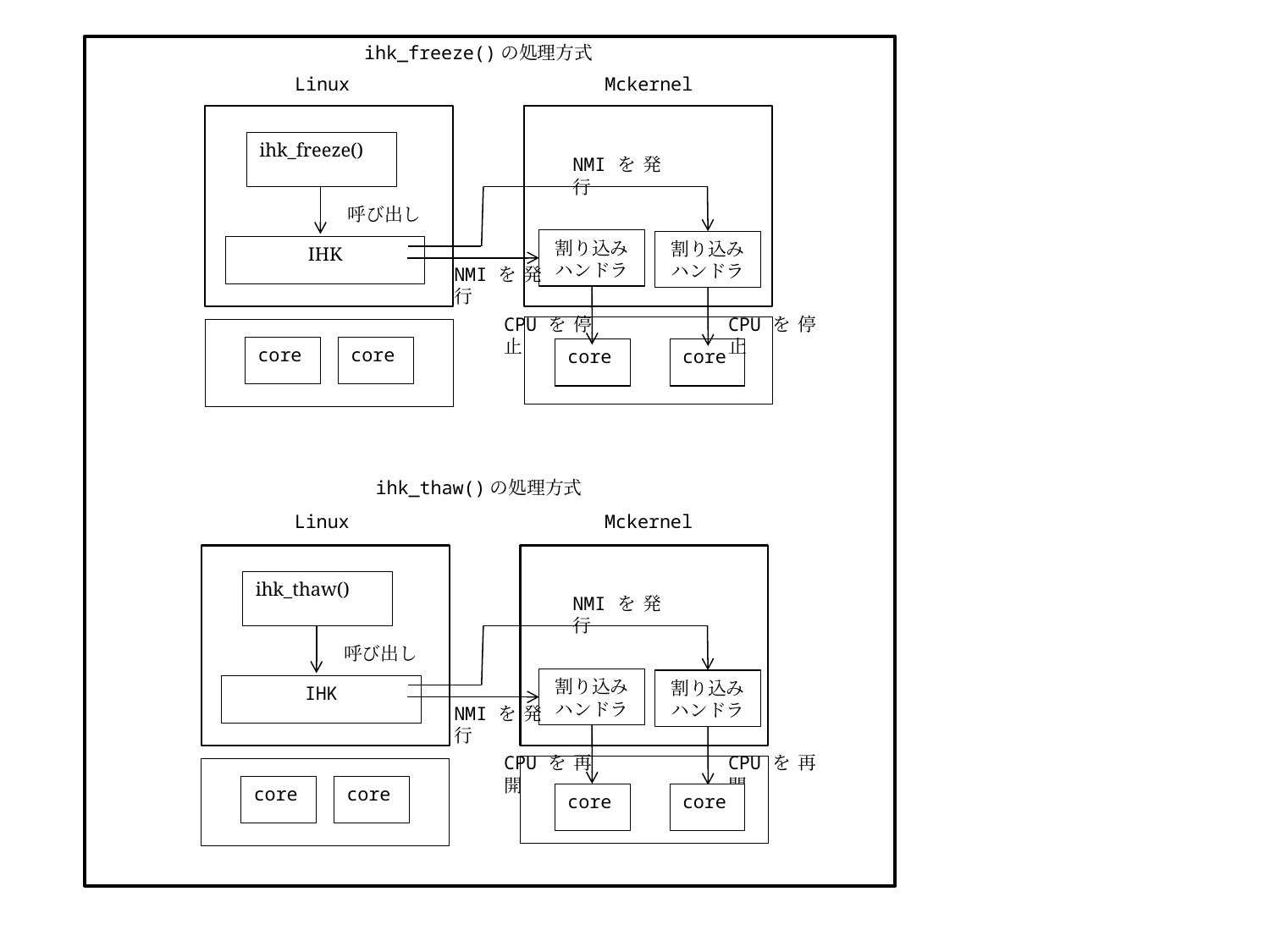

ihk_freeze()の処理方式

Linux
Mckernel

ihk_freeze()

NMIを発行
呼び出し
割り込みハンドラ
割り込みハンドラ
IHK
NMIを発行
CPUを停止
CPUを停止

core
core
core
core
ihk_thaw()の処理方式
Linux
Mckernel

ihk_thaw()

NMIを発行
呼び出し
割り込みハンドラ
割り込みハンドラ
IHK
NMIを発行
CPUを再開
CPUを再開

core
core
core
core